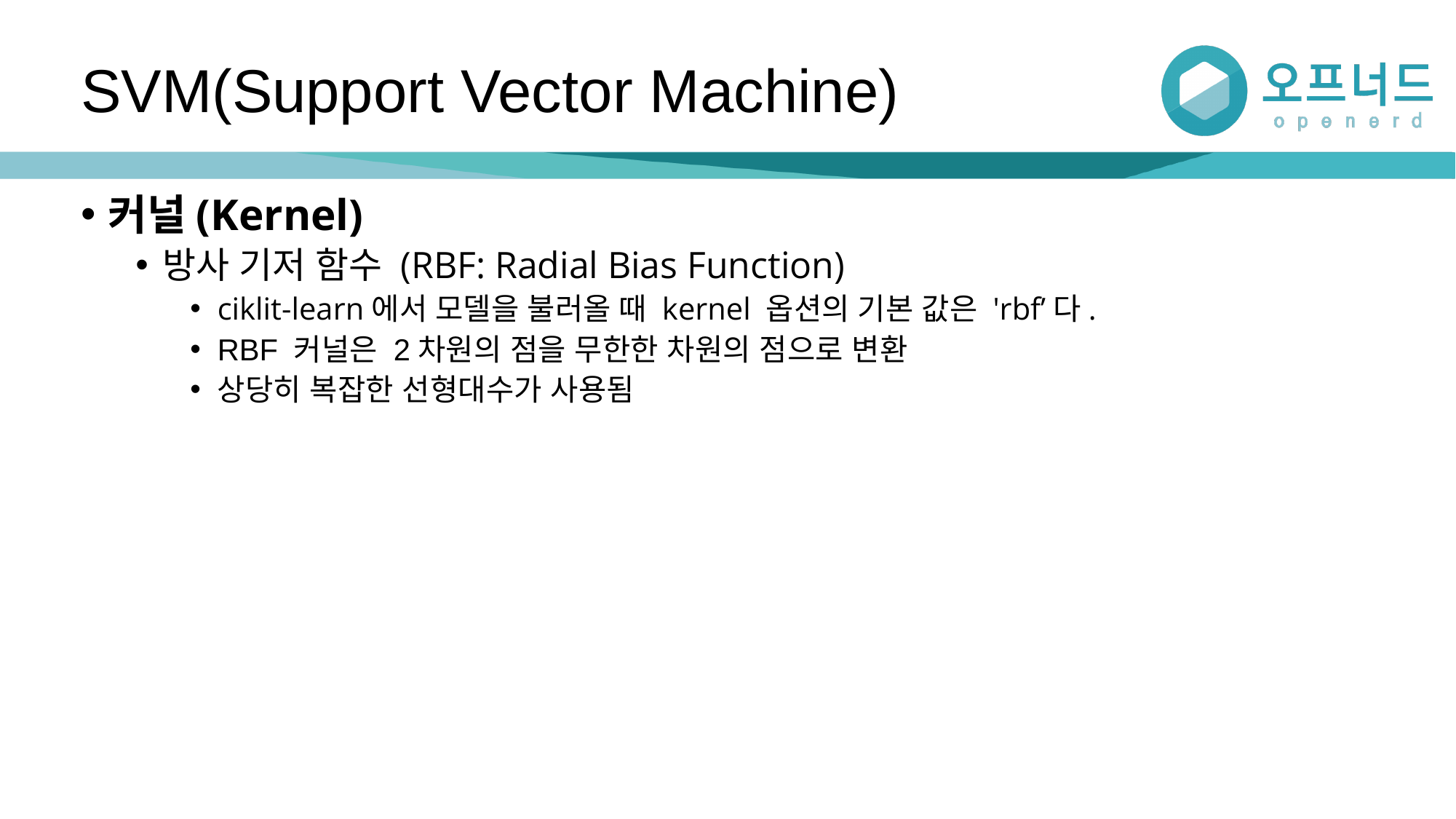

# SVM(Support Vector Machine)
커널(Kernel)
방사 기저 함수 (RBF: Radial Bias Function)
ciklit-learn에서 모델을 불러올 때 kernel 옵션의 기본 값은 'rbf’다.
RBF 커널은 2차원의 점을 무한한 차원의 점으로 변환
상당히 복잡한 선형대수가 사용됨